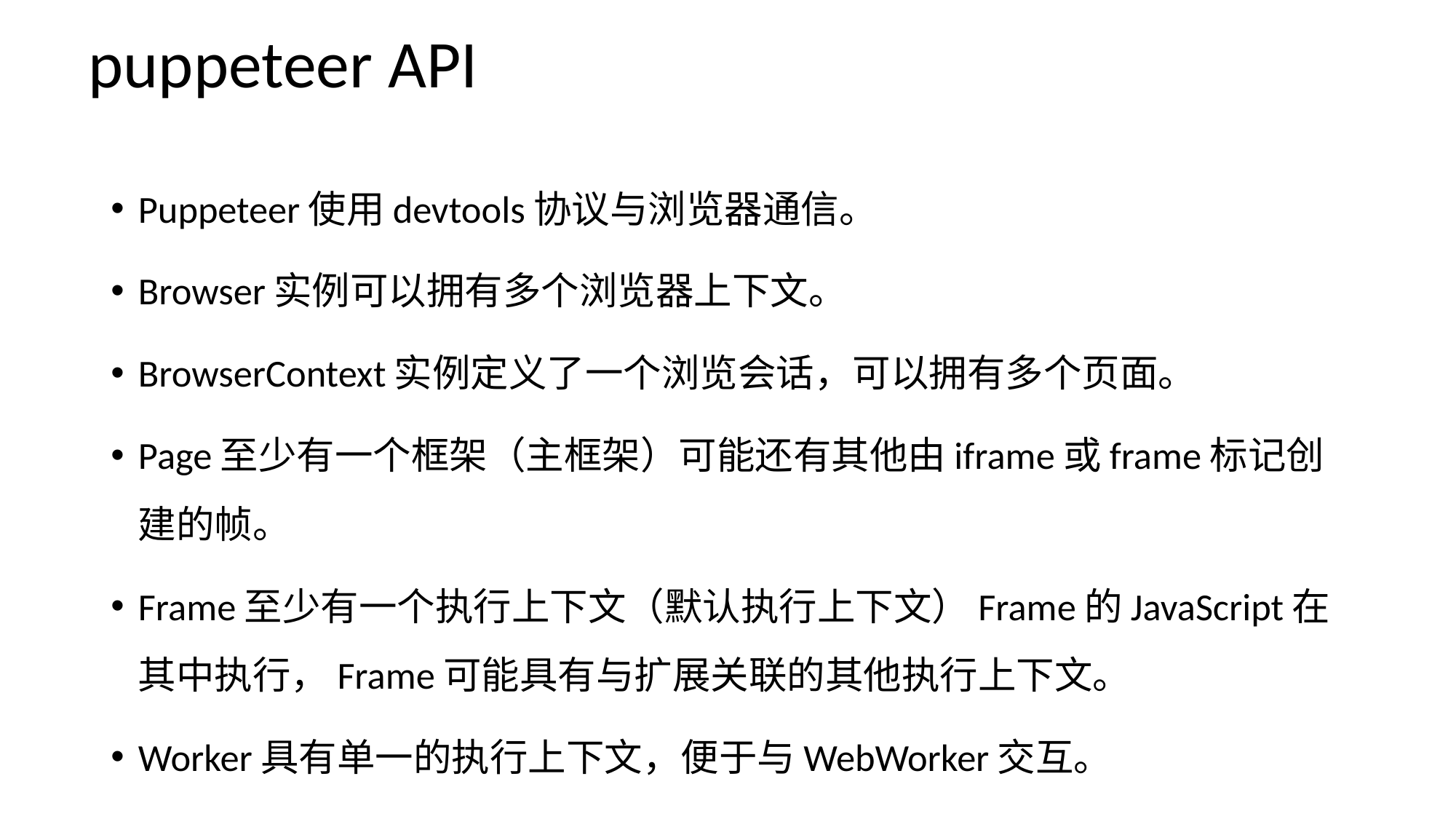

# puppeteer API
Puppeteer使用devtools协议与浏览器通信。
Browser实例可以拥有多个浏览器上下文。
BrowserContext实例定义了一个浏览会话，可以拥有多个页面。
Page至少有一个框架（主框架）可能还有其他由iframe或frame标记创建的帧。
Frame至少有一个执行上下文（默认执行上下文）Frame的JavaScript在其中执行，Frame可能具有与扩展关联的其他执行上下文。
Worker具有单一的执行上下文，便于与WebWorker交互。